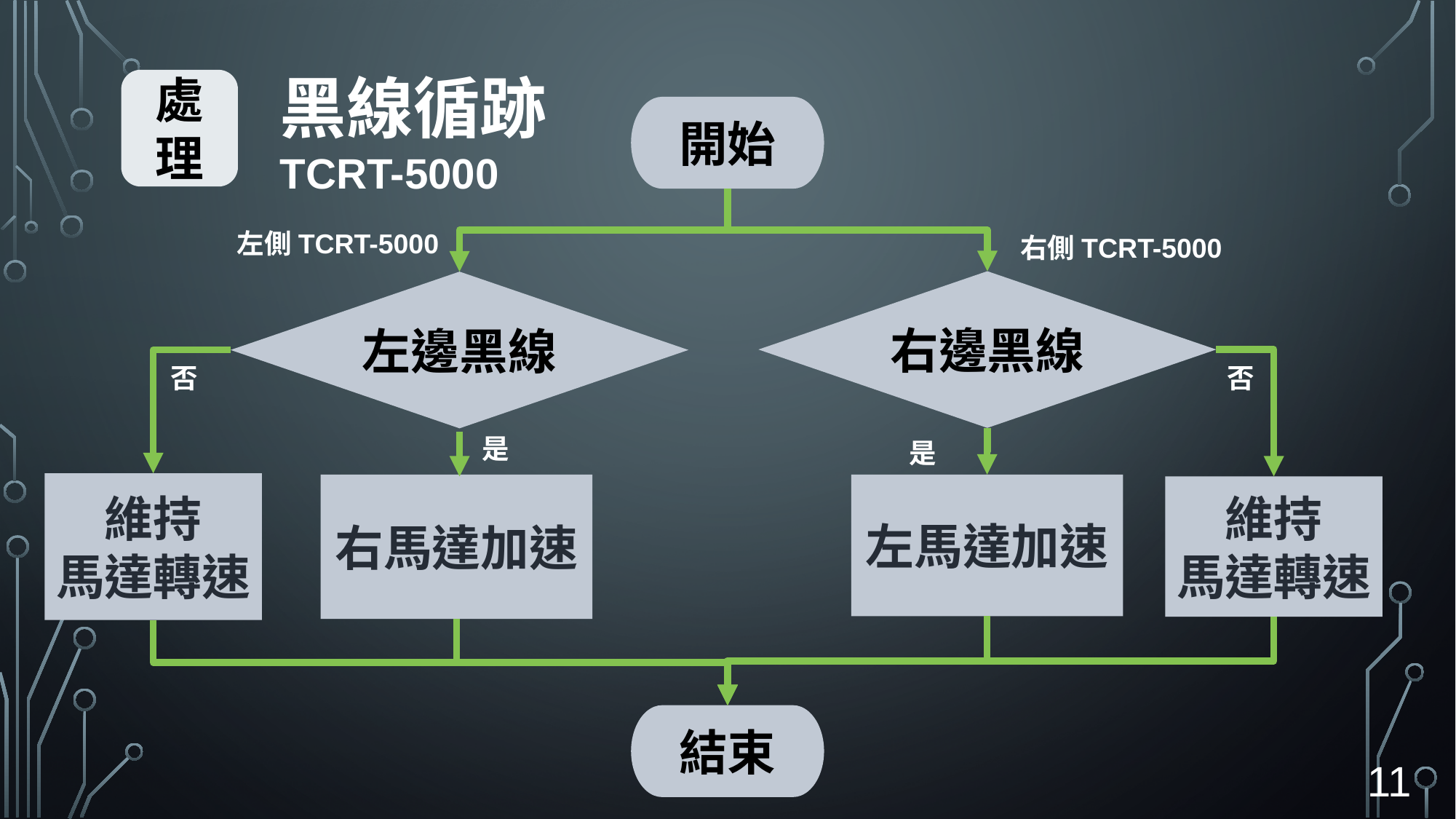

黑線循跡
TCRT-5000
處理
開始
左側TCRT-5000
右側TCRT-5000
右邊黑線
左邊黑線
否
否
是

是
維持
馬達轉速
右馬達加速
左馬達加速
維持
馬達轉速
結束
11